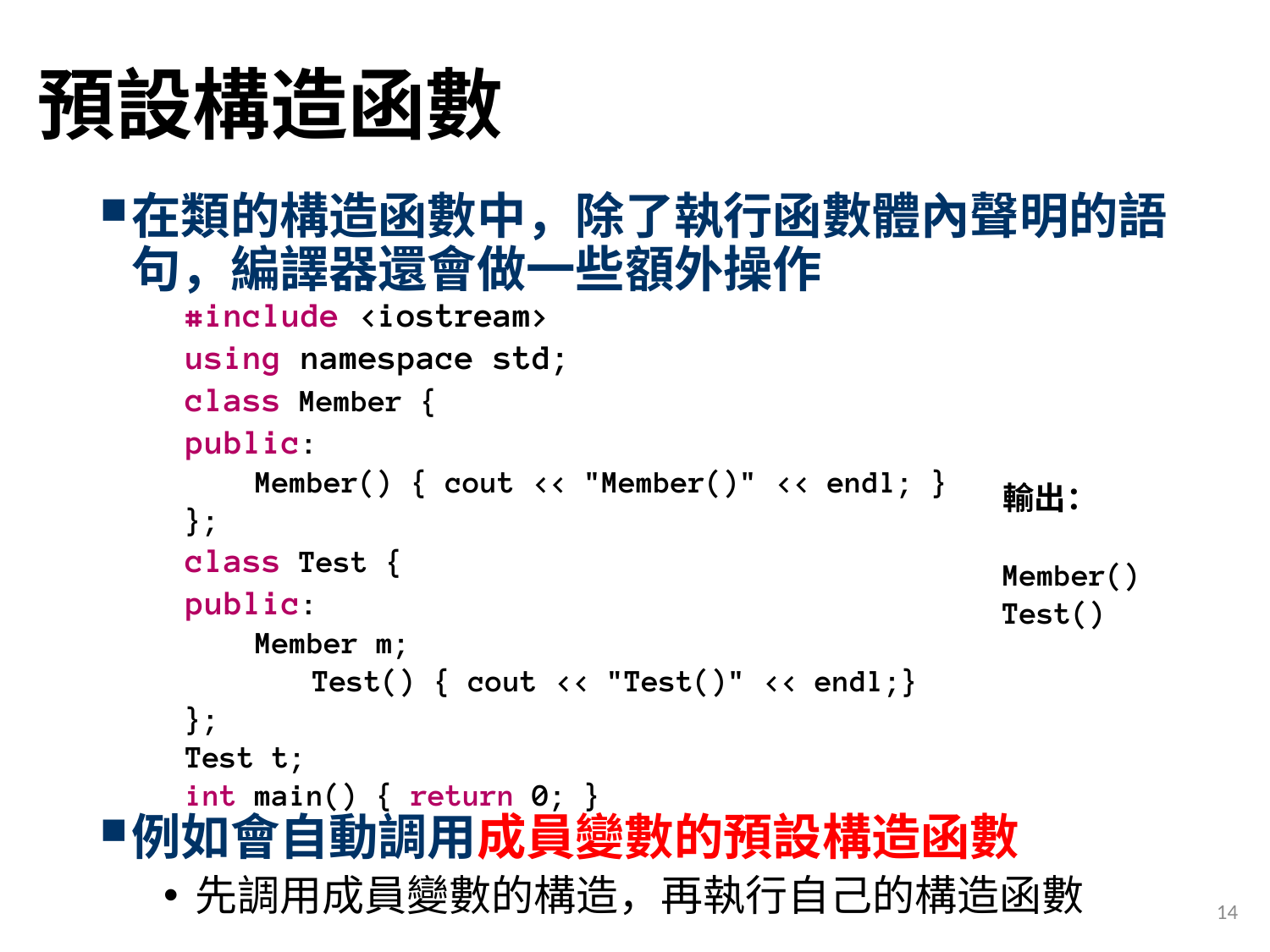

# 預設構造函數
在類的構造函數中，除了執行函數體內聲明的語句，編譯器還會做一些額外操作

例如會自動調用成員變數的預設構造函數
先調用成員變數的構造，再執行自己的構造函數
#include <iostream>
using namespace std;
class Member {
public:
    Member() { cout << "Member()" << endl; }
};
class Test {
public:
    Member m;
	Test() { cout << "Test()" << endl;}
};
Test t;
int main() { return 0; }
輸出：

Member()
Test()
14